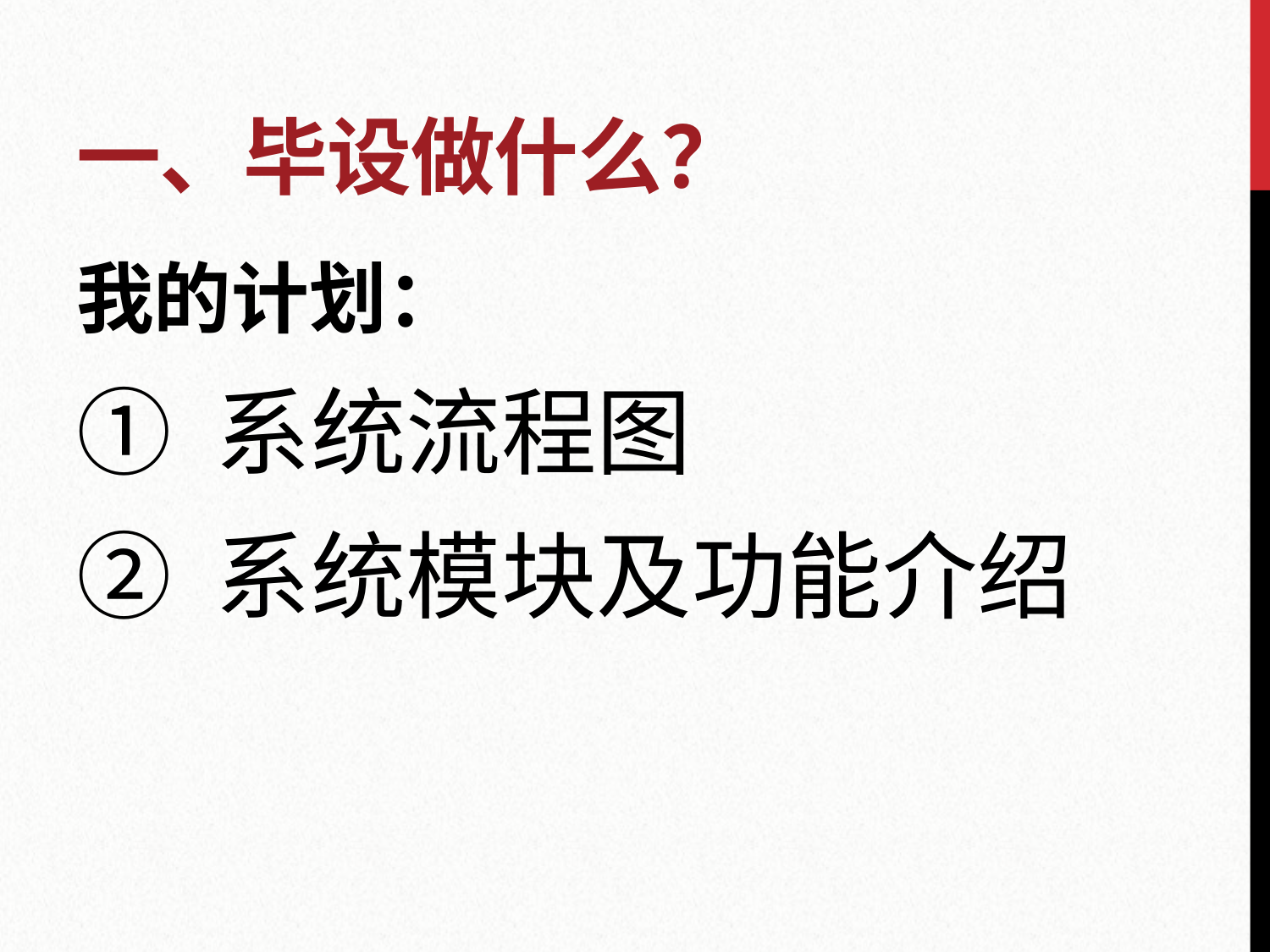

# 一、毕设做什么？
我的计划：
① 系统流程图
② 系统模块及功能介绍